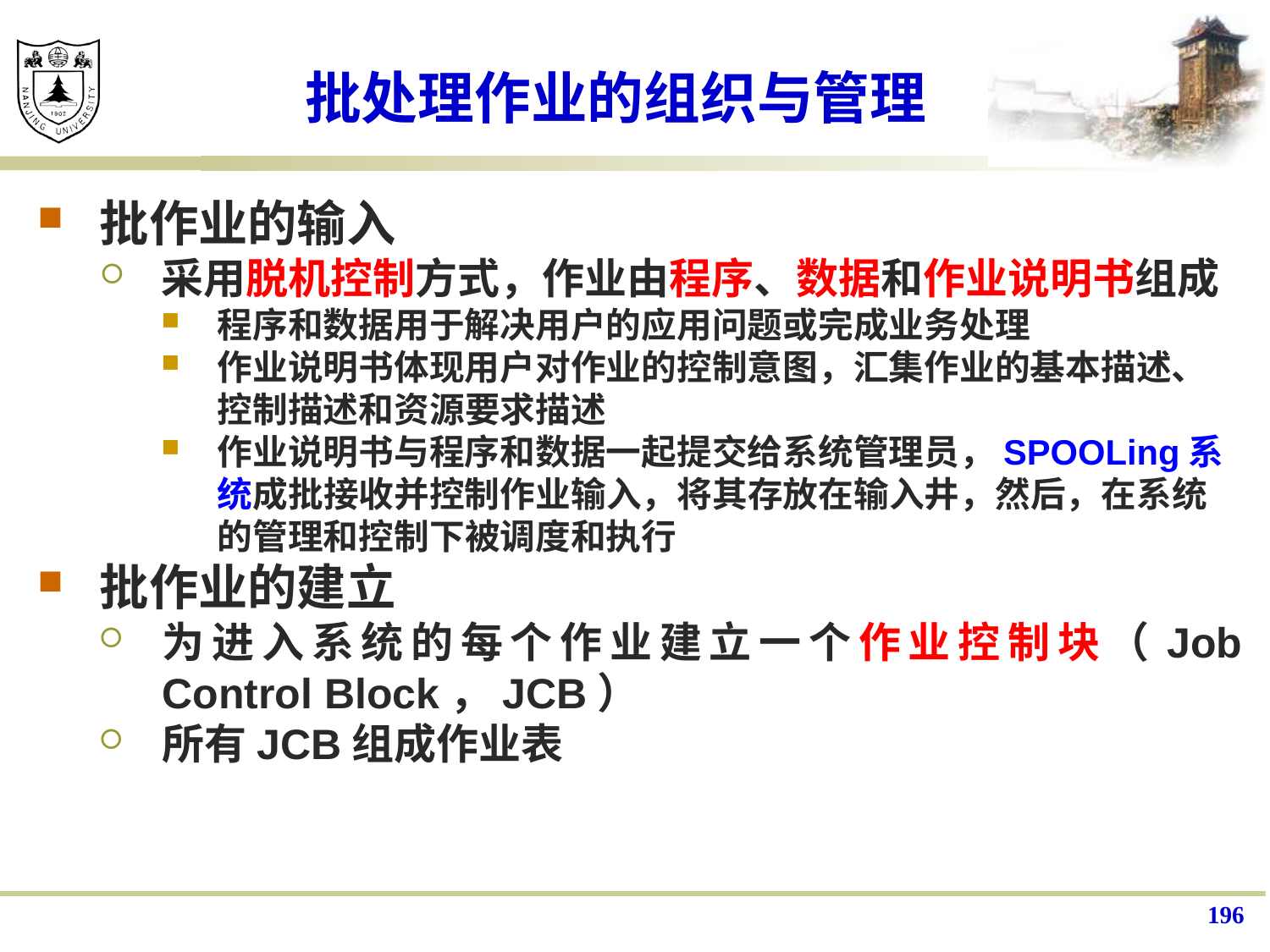

# 批处理作业的组织与管理
批作业的输入
采用脱机控制方式，作业由程序、数据和作业说明书组成
程序和数据用于解决用户的应用问题或完成业务处理
作业说明书体现用户对作业的控制意图，汇集作业的基本描述、控制描述和资源要求描述
作业说明书与程序和数据一起提交给系统管理员，SPOOLing系统成批接收并控制作业输入，将其存放在输入井，然后，在系统的管理和控制下被调度和执行
批作业的建立
为进入系统的每个作业建立一个作业控制块（Job Control Block，JCB）
所有JCB组成作业表
196